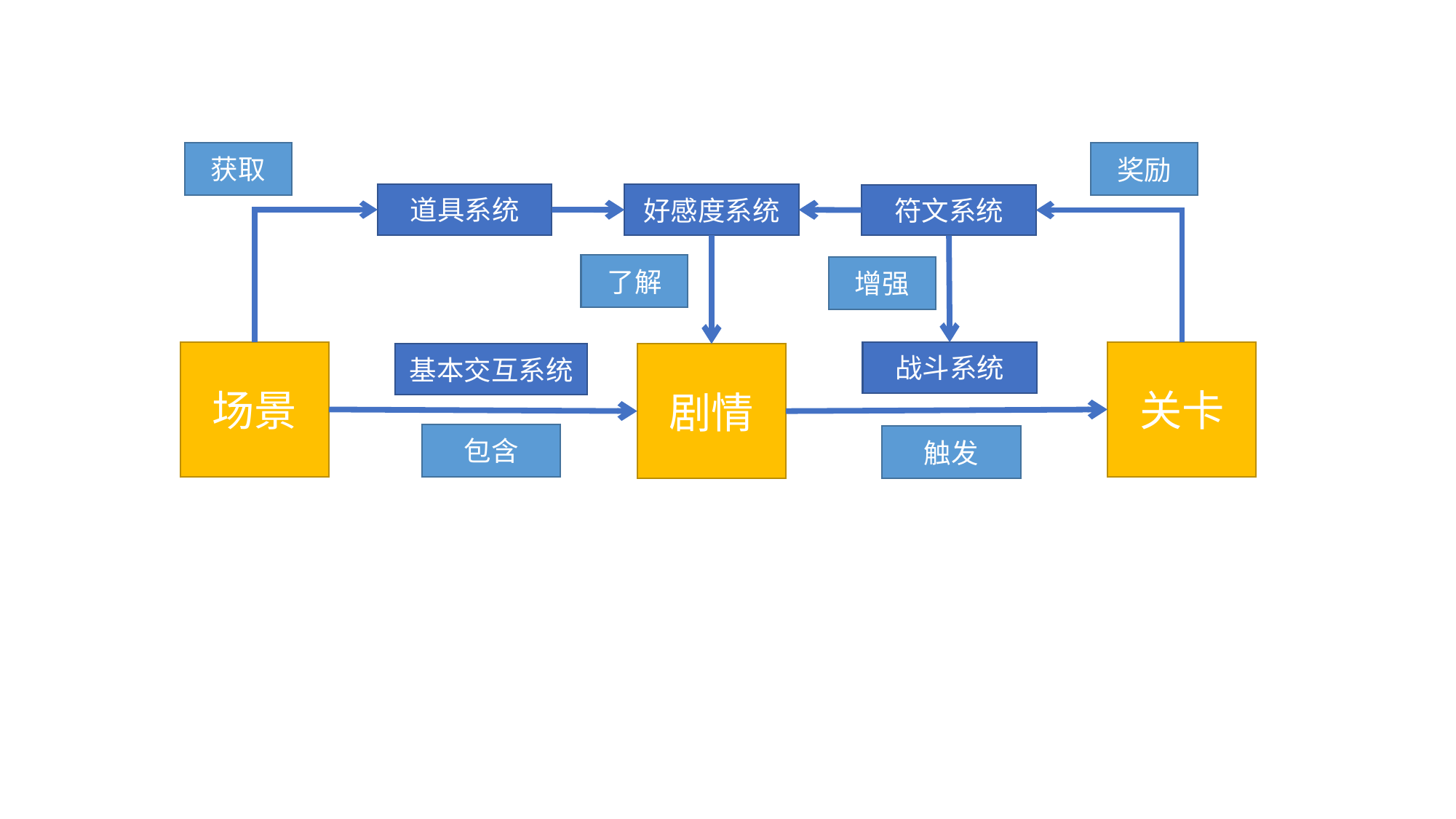

获取
奖励
道具系统
好感度系统
符文系统
了解
增强
场景
战斗系统
关卡
基本交互系统
剧情
包含
触发